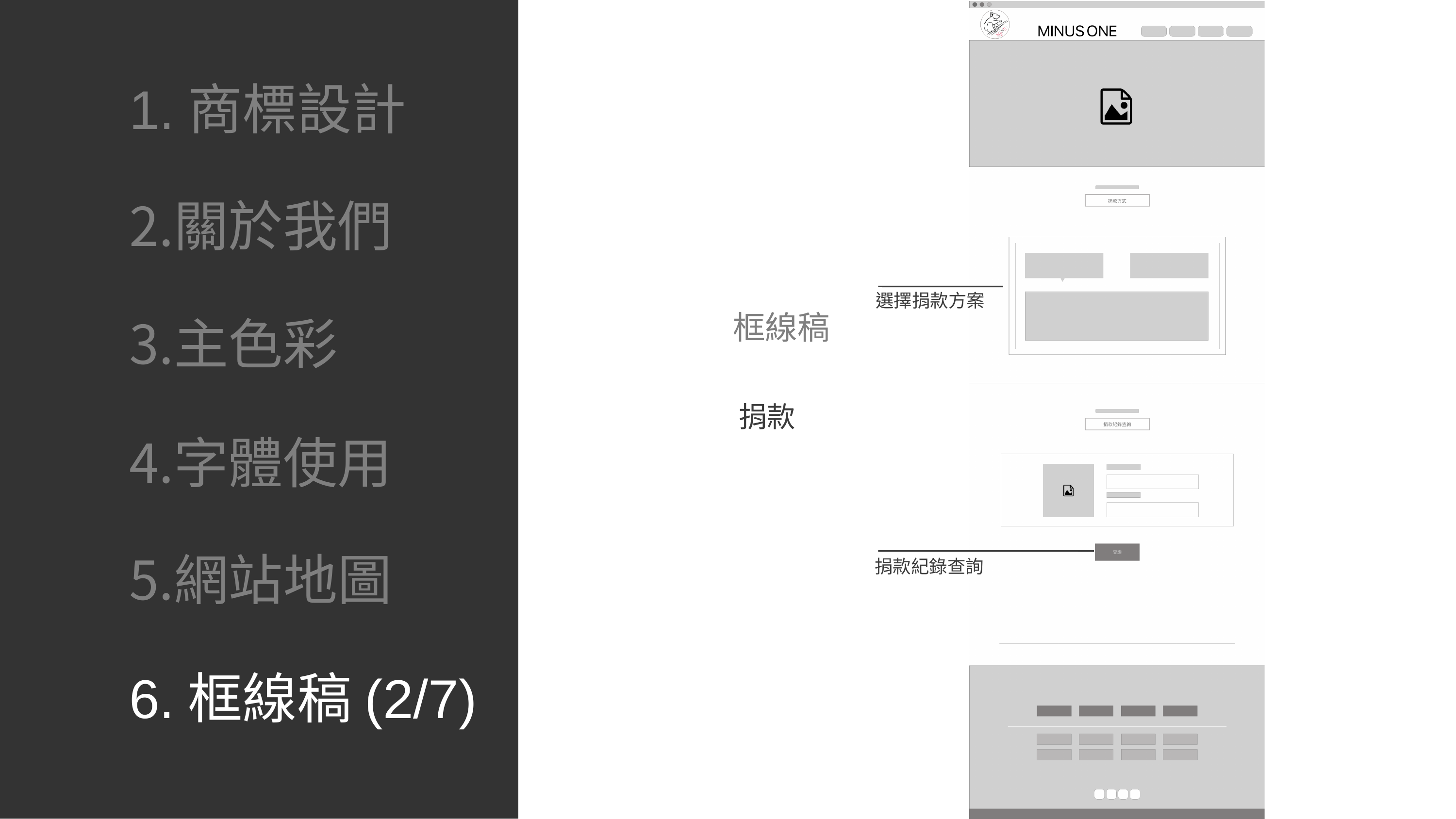

# 1.商標設計
關於我們
主⾊彩
字體使用
網站地圖
選擇捐款⽅案
框線稿
捐款

捐款紀錄查詢
6.框線稿(2/7)